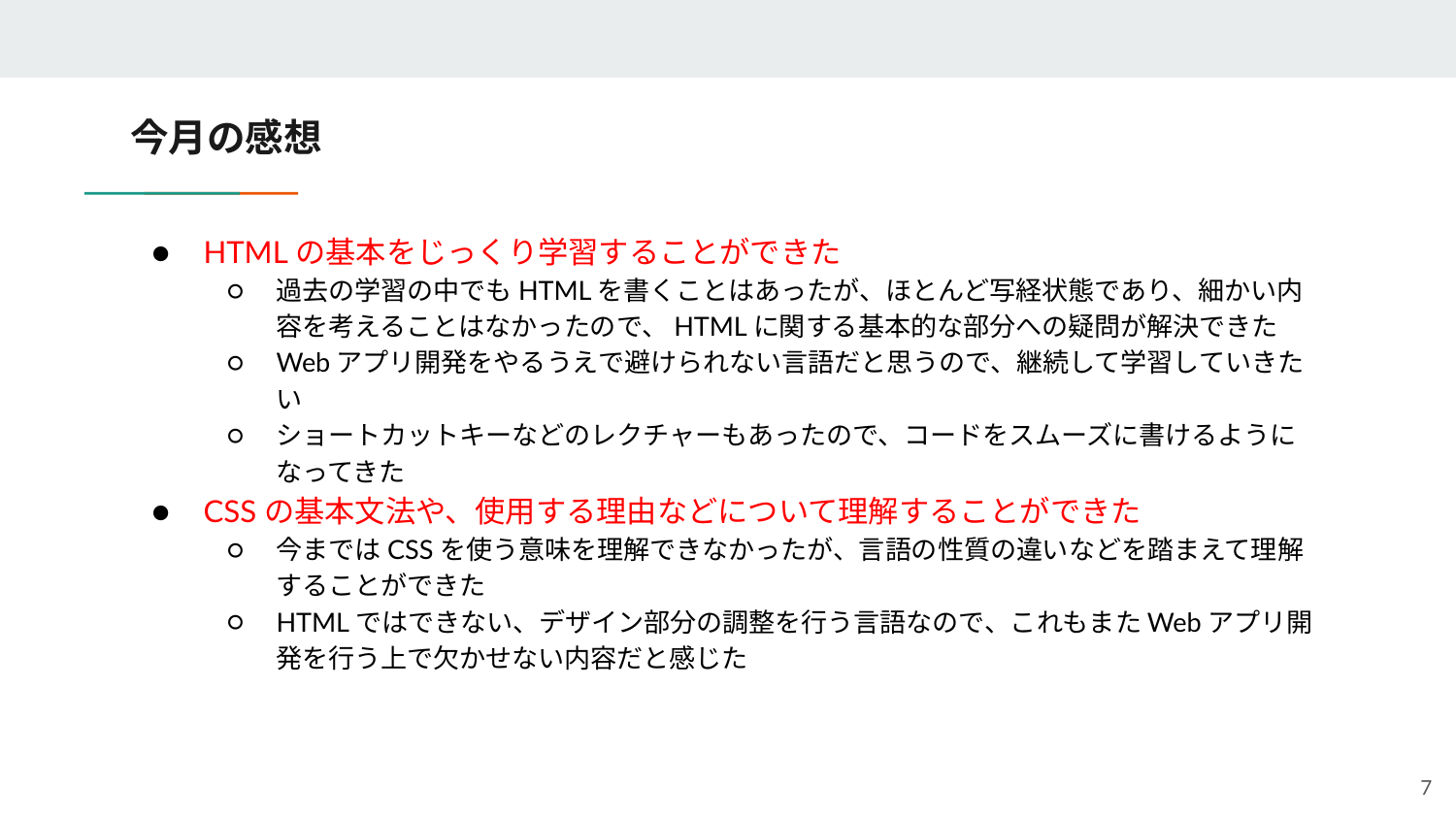

# 今月の感想
HTMLの基本をじっくり学習することができた
過去の学習の中でもHTMLを書くことはあったが、ほとんど写経状態であり、細かい内容を考えることはなかったので、HTMLに関する基本的な部分への疑問が解決できた
Webアプリ開発をやるうえで避けられない言語だと思うので、継続して学習していきたい
ショートカットキーなどのレクチャーもあったので、コードをスムーズに書けるようになってきた
CSSの基本文法や、使用する理由などについて理解することができた
今まではCSSを使う意味を理解できなかったが、言語の性質の違いなどを踏まえて理解することができた
HTMLではできない、デザイン部分の調整を行う言語なので、これもまたWebアプリ開発を行う上で欠かせない内容だと感じた
7